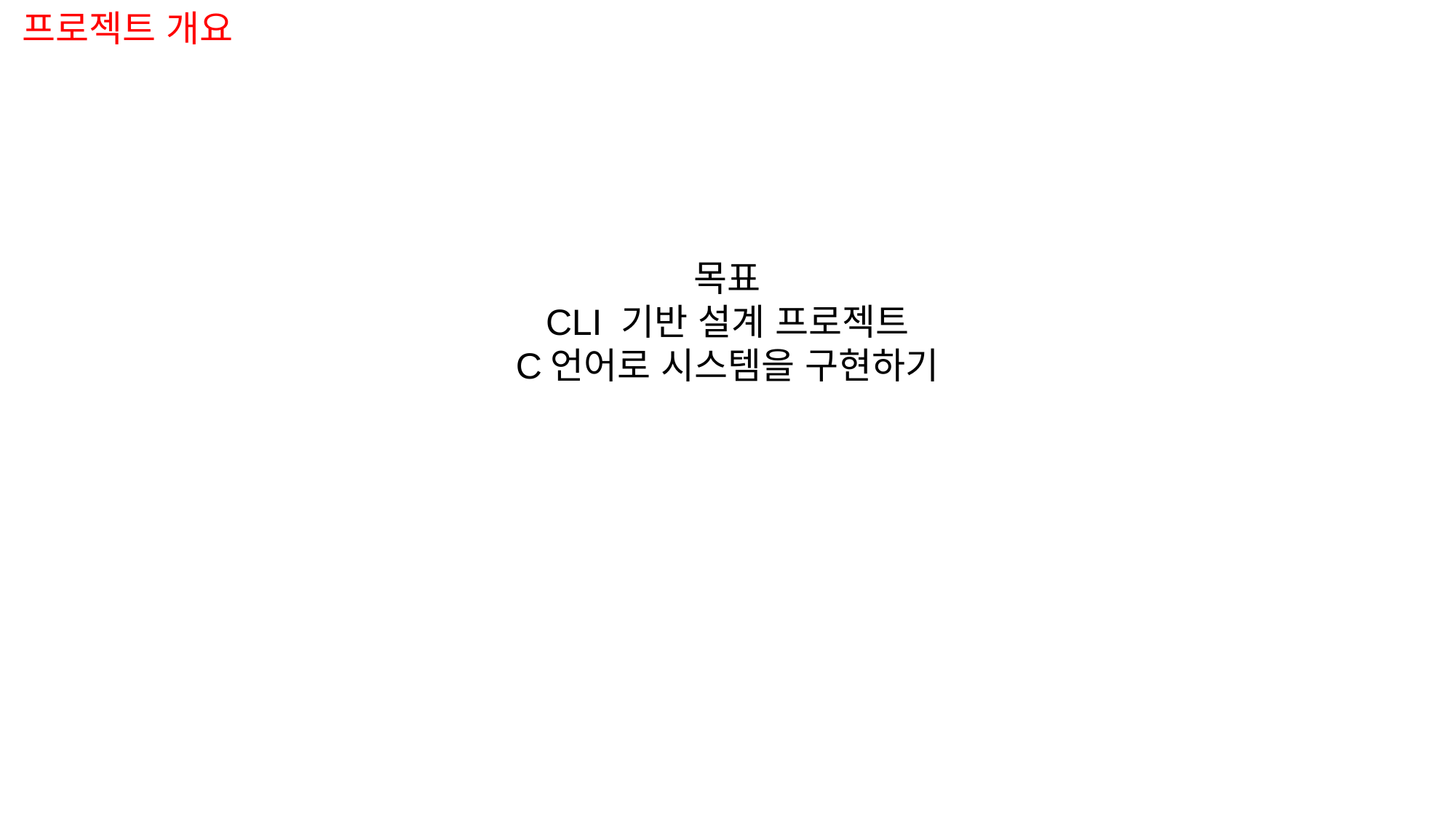

프로젝트 개요
목표
CLI 기반 설계 프로젝트
C언어로 시스템을 구현하기